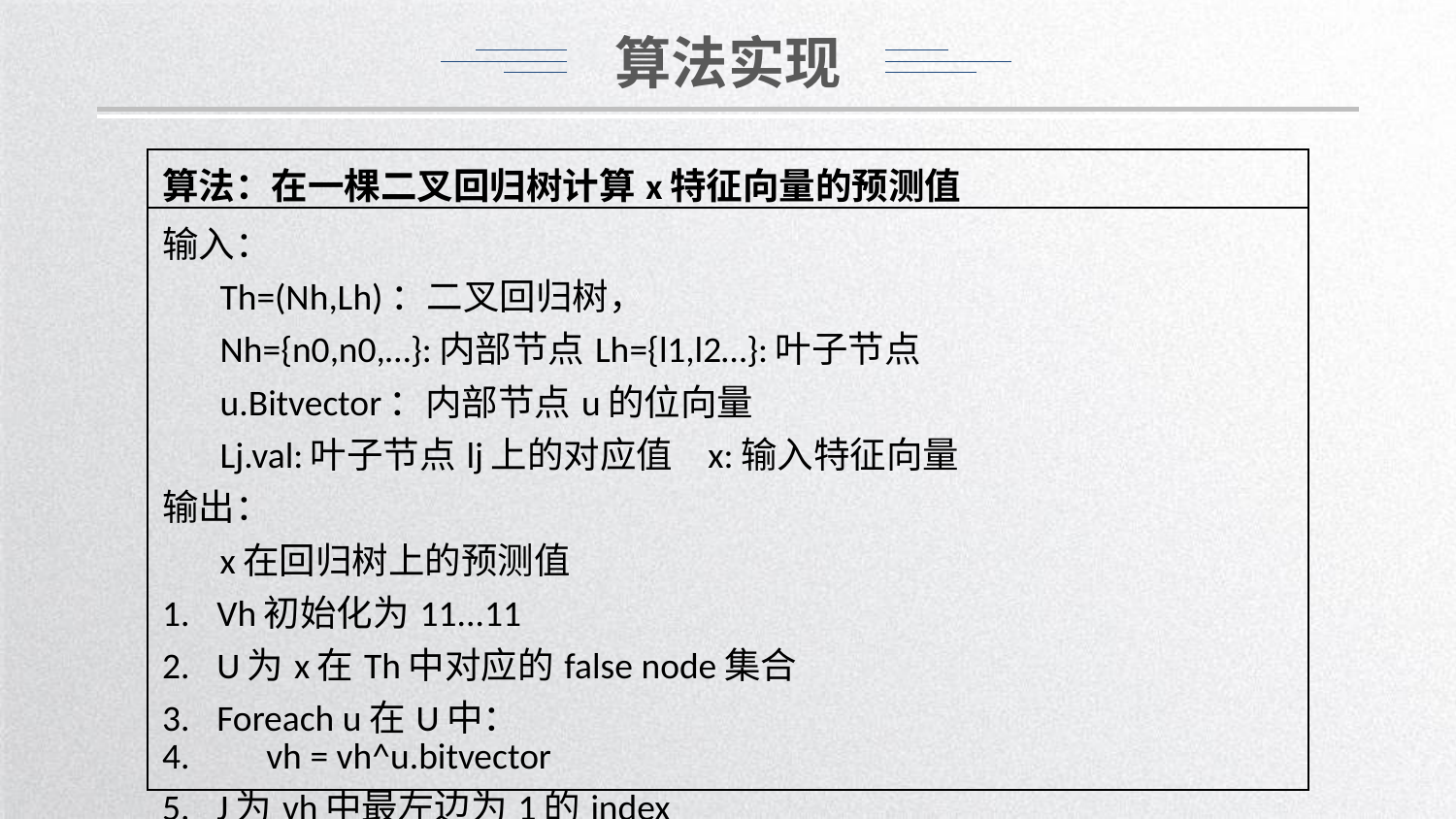

算法实现

| 算法：在一棵二叉回归树计算x特征向量的预测值 |
| --- |
| 输入： Th=(Nh,Lh)：二叉回归树， Nh={n0,n0,…}:内部节点Lh={l1,l2…}:叶子节点 u.Bitvector：内部节点u的位向量 Lj.val:叶子节点lj上的对应值 x:输入特征向量 输出： x在回归树上的预测值 Vh初始化为11...11 U为x在Th中对应的false node集合 Foreach u在U中： vh = vh^u.bitvector J为vh中最左边为1的index 返回Lj.val |